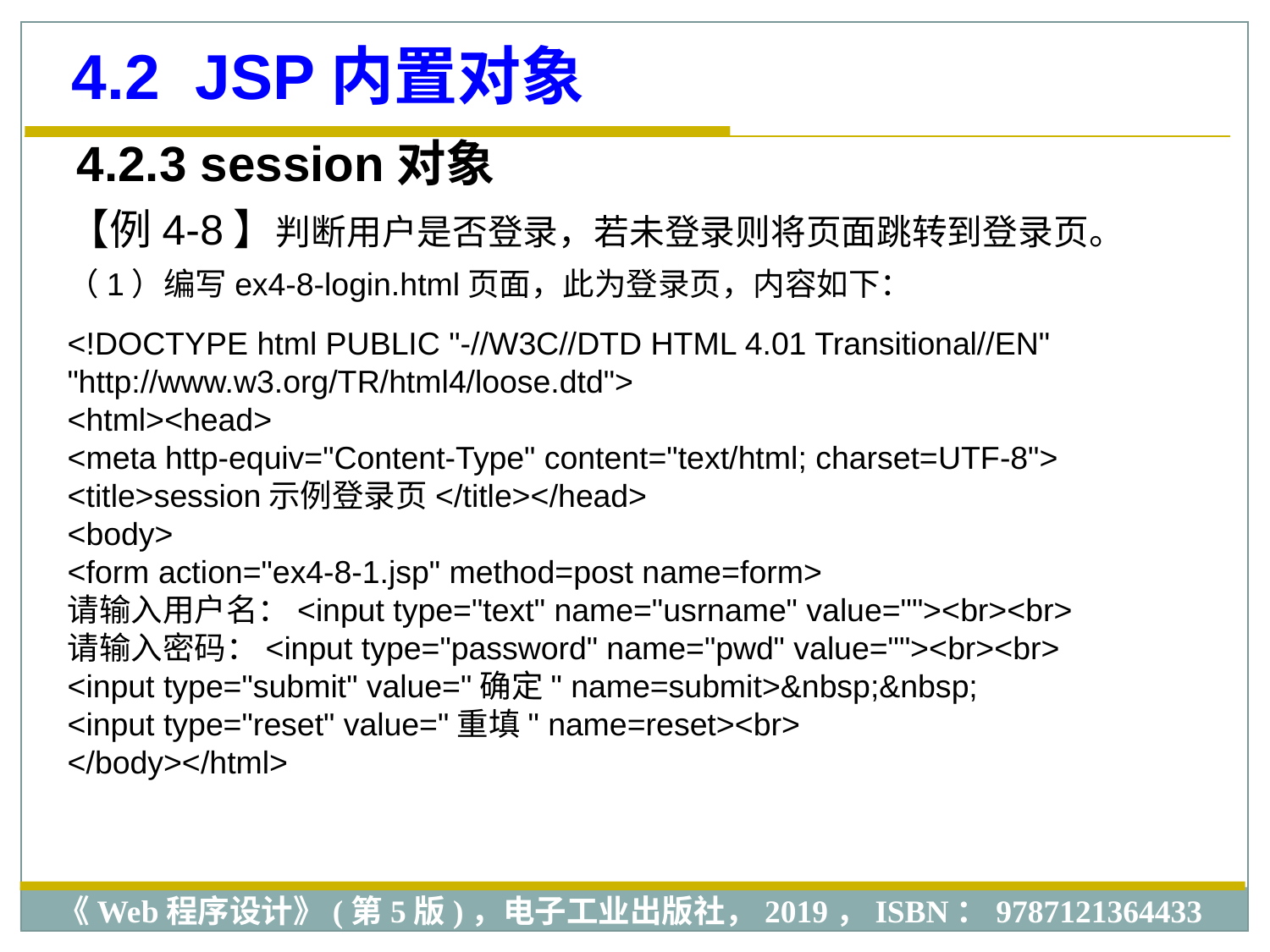

4.2  JSP内置对象
4.2.3 session对象
【例4-8】判断用户是否登录，若未登录则将页面跳转到登录页。
（1）编写ex4-8-login.html页面，此为登录页，内容如下：
<!DOCTYPE html PUBLIC "-//W3C//DTD HTML 4.01 Transitional//EN"
"http://www.w3.org/TR/html4/loose.dtd">
<html><head>
<meta http-equiv="Content-Type" content="text/html; charset=UTF-8">
<title>session示例登录页</title></head>
<body>
<form action="ex4-8-1.jsp" method=post name=form>
请输入用户名：<input type="text" name="usrname" value=""><br><br>
请输入密码：<input type="password" name="pwd" value=""><br><br>
<input type="submit" value="确定" name=submit>&nbsp;&nbsp;
<input type="reset" value="重填" name=reset><br>
</body></html>